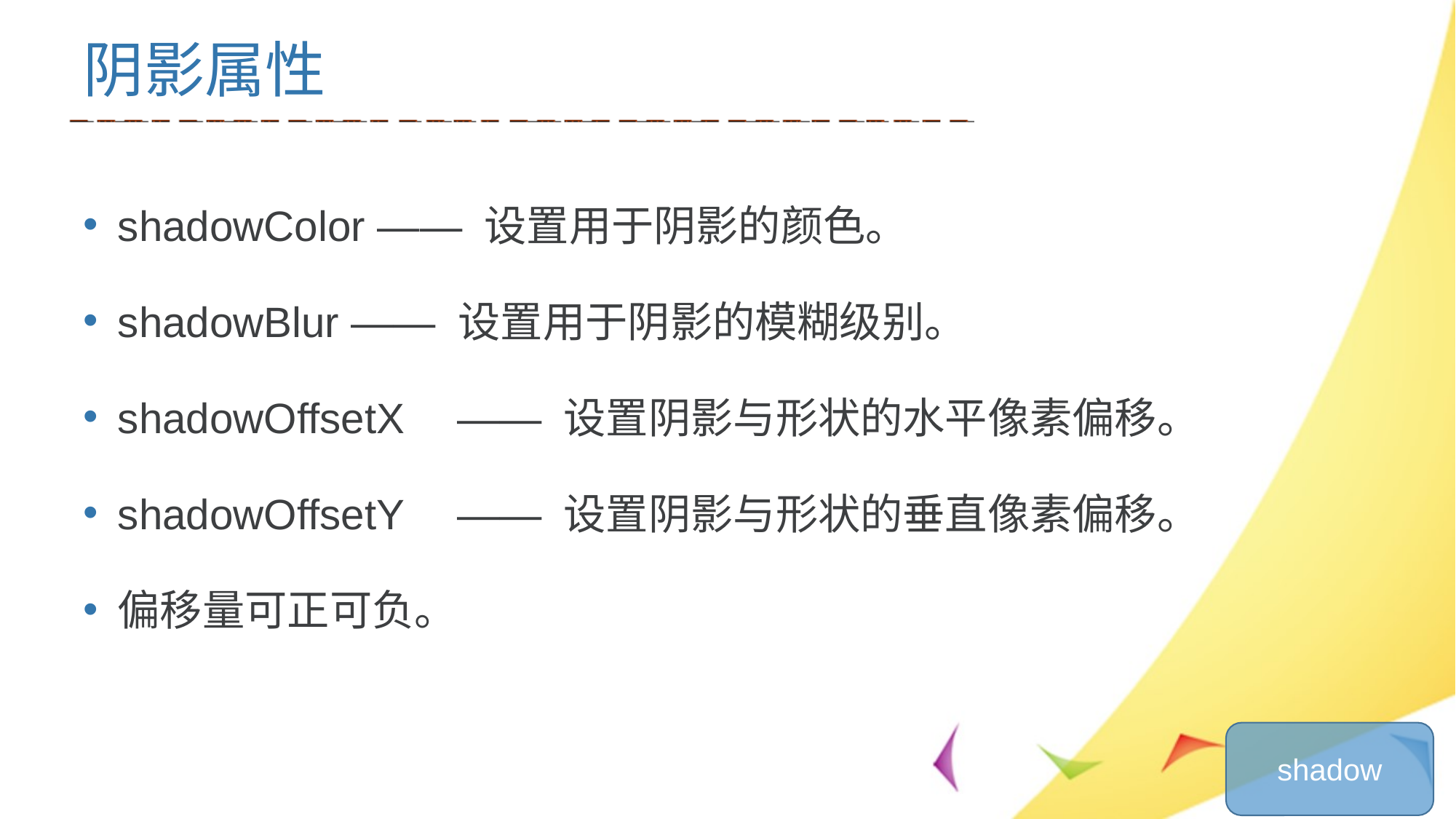

# 阴影属性
shadowColor —— 设置用于阴影的颜色。
shadowBlur —— 设置用于阴影的模糊级别。
shadowOffsetX	 —— 设置阴影与形状的水平像素偏移。
shadowOffsetY	 —— 设置阴影与形状的垂直像素偏移。
偏移量可正可负。

shadow